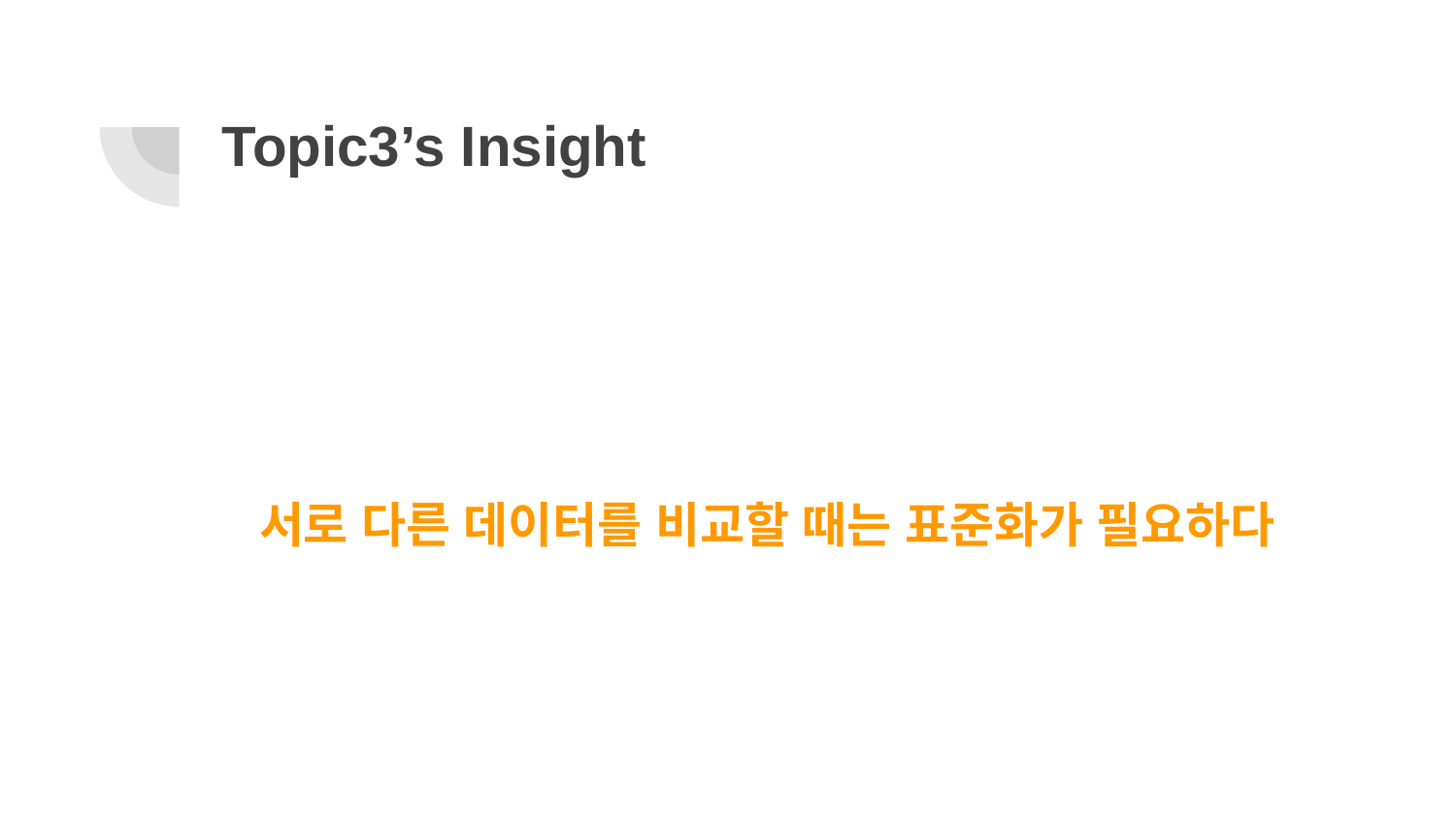

# Topic3’s Insight
서로 다른 데이터를 비교할 때는 표준화가 필요하다